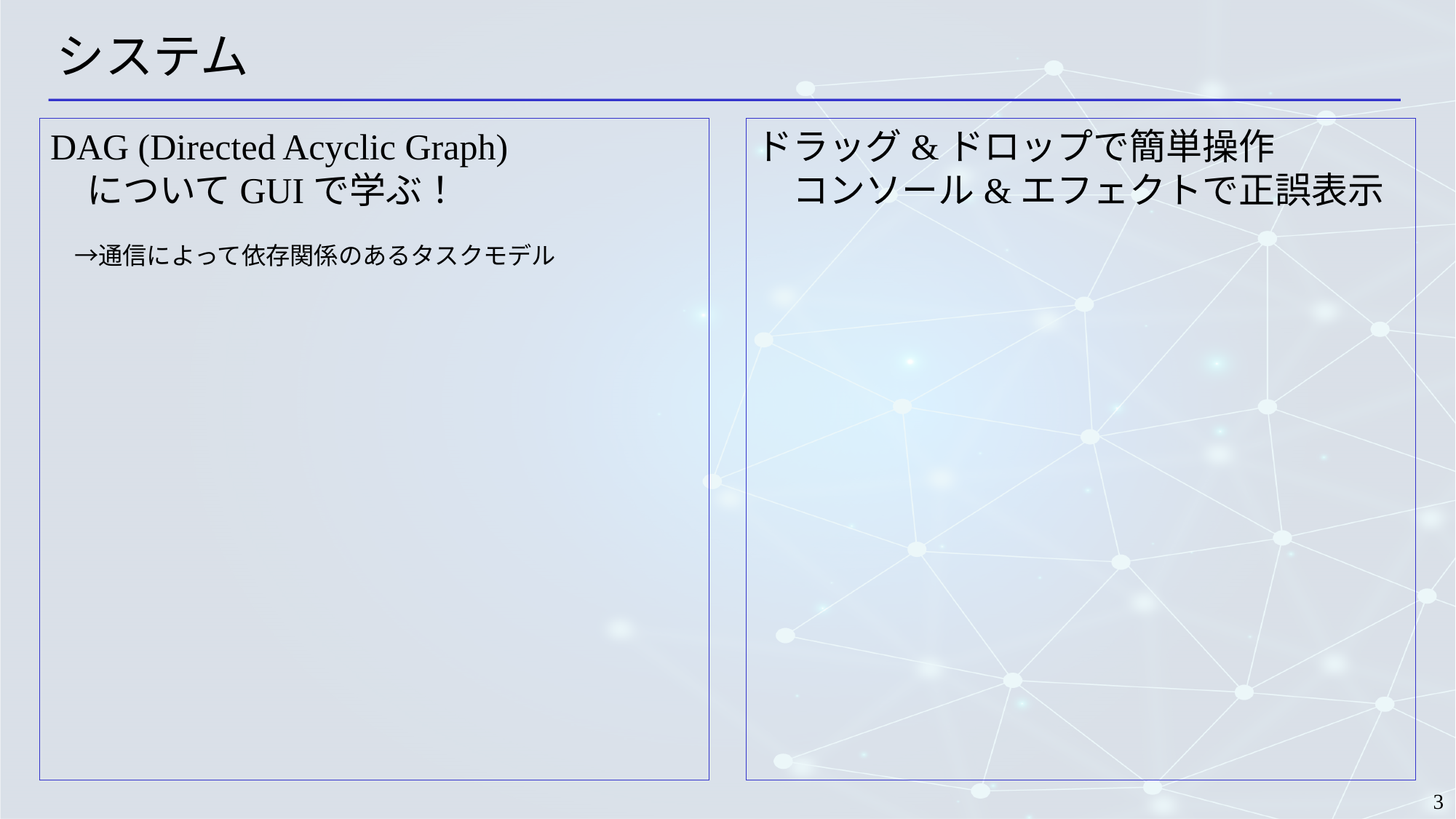

# システム
DAG (Directed Acyclic Graph)
　についてGUIで学ぶ！

　→通信によって依存関係のあるタスクモデル
ドラッグ&ドロップで簡単操作
　コンソール&エフェクトで正誤表示
3